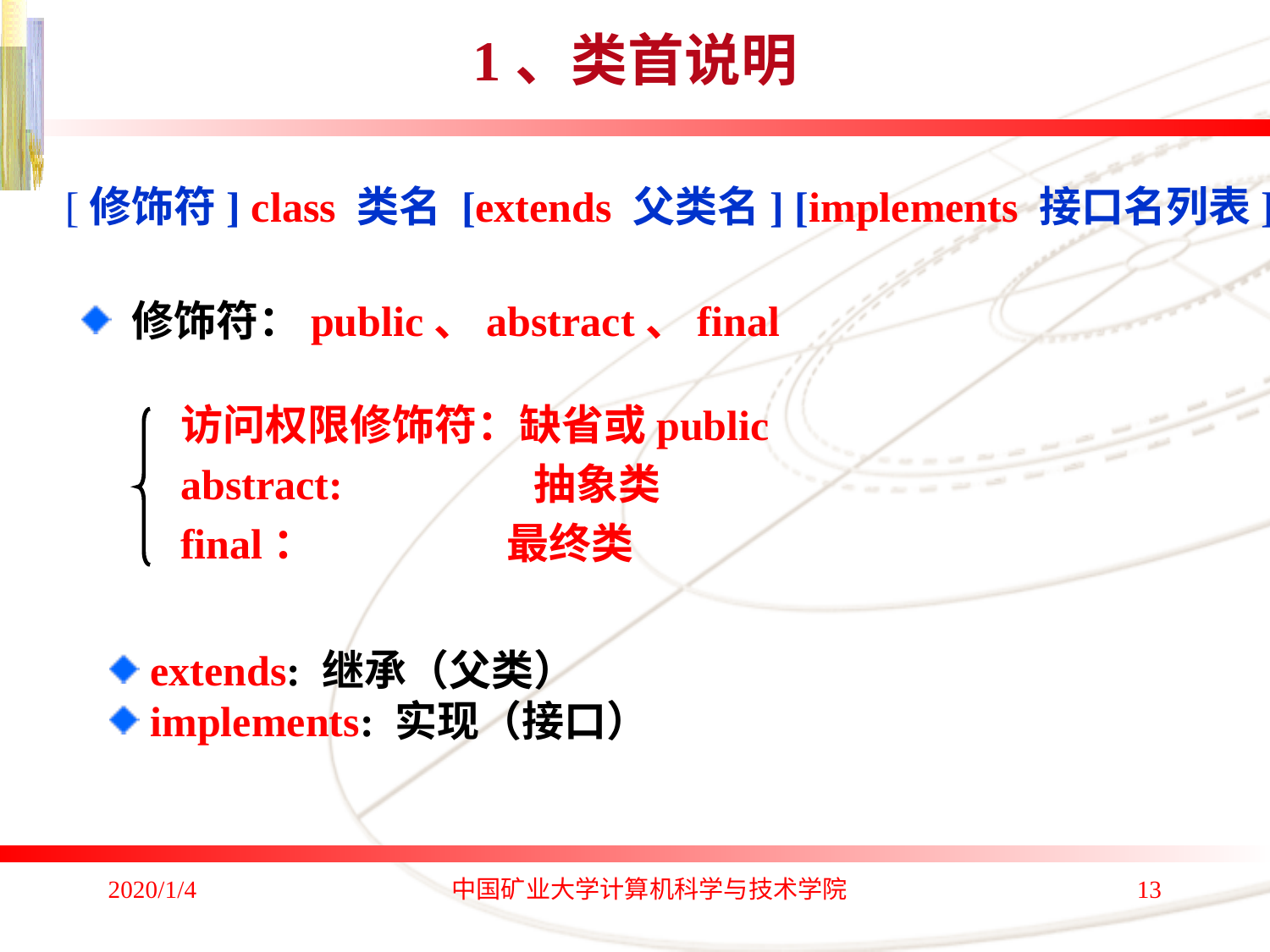

# 1、类首说明
 [修饰符] class 类名 [extends 父类名] [implements 接口名列表]
 修饰符：public、abstract、final
访问权限修饰符：缺省或public
abstract:                 抽象类
final：                    最终类

 extends: 继承（父类）
 implements: 实现（接口）
2020/1/4
中国矿业大学计算机科学与技术学院
13